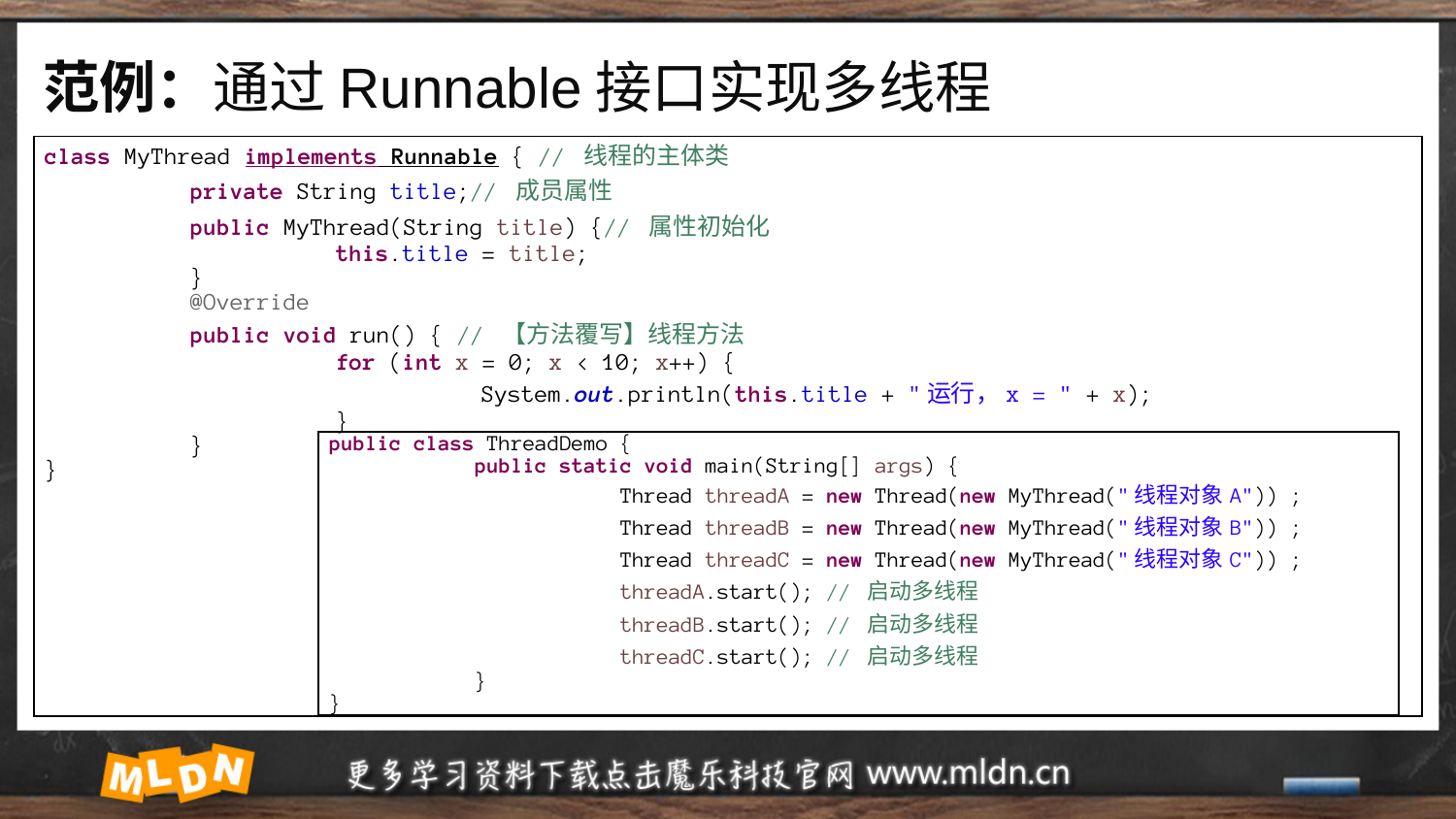

# 范例：通过Runnable接口实现多线程
| class MyThread implements Runnable { // 线程的主体类 private String title;// 成员属性 public MyThread(String title) {// 属性初始化 this.title = title; } @Override public void run() { // 【方法覆写】线程方法 for (int x = 0; x < 10; x++) { System.out.println(this.title + "运行，x = " + x); } } } |
| --- |
| public class ThreadDemo { public static void main(String[] args) { Thread threadA = new Thread(new MyThread("线程对象A")) ; Thread threadB = new Thread(new MyThread("线程对象B")) ; Thread threadC = new Thread(new MyThread("线程对象C")) ; threadA.start(); // 启动多线程 threadB.start(); // 启动多线程 threadC.start(); // 启动多线程 } } |
| --- |